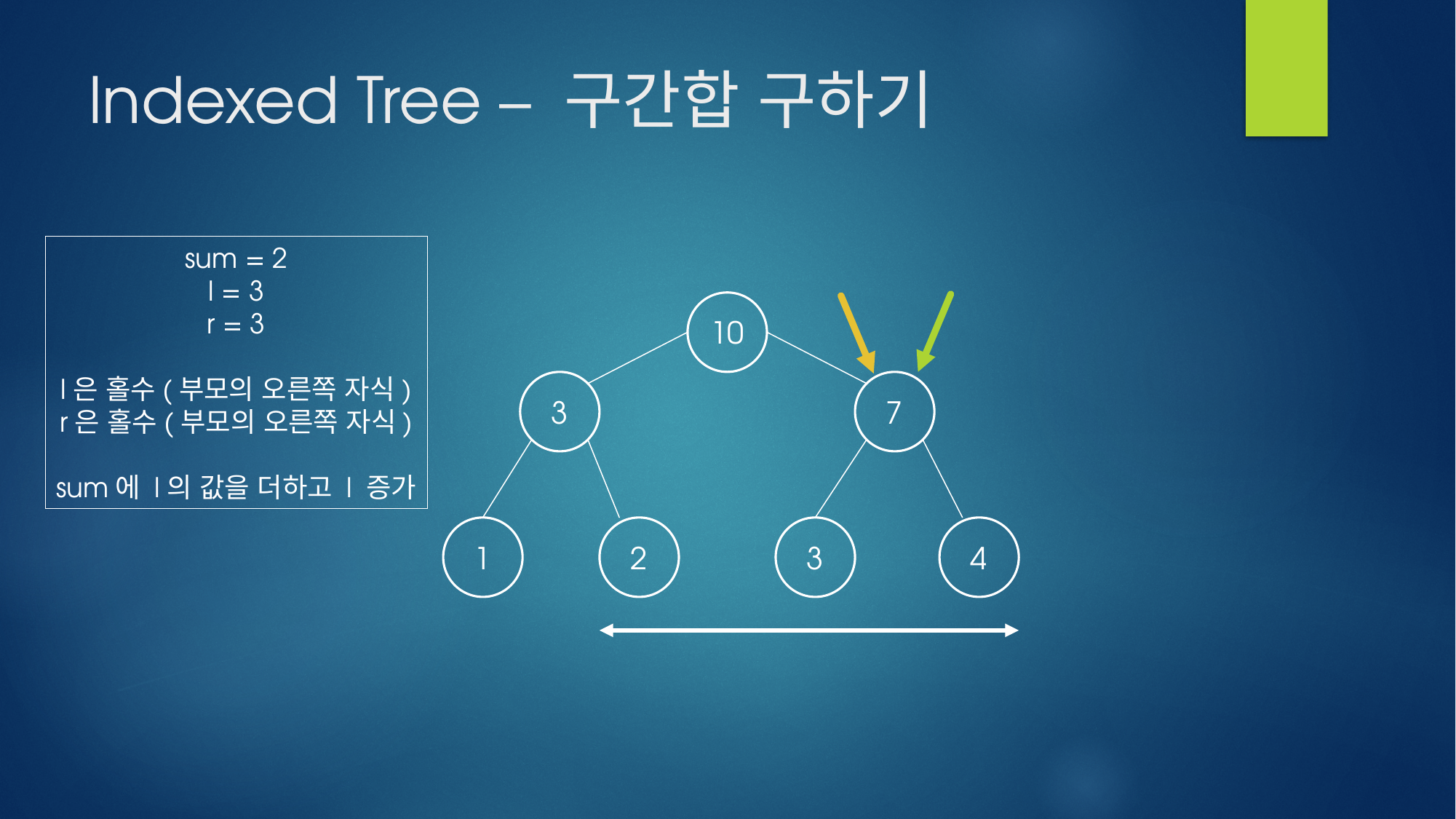

# Indexed Tree – 구간합 구하기
sum = 2
l = 3
r = 3

l은 홀수(부모의 오른쪽 자식)
r은 홀수(부모의 오른쪽 자식)

sum에 l의 값을 더하고 l 증가
10
3
7
4
1
2
3